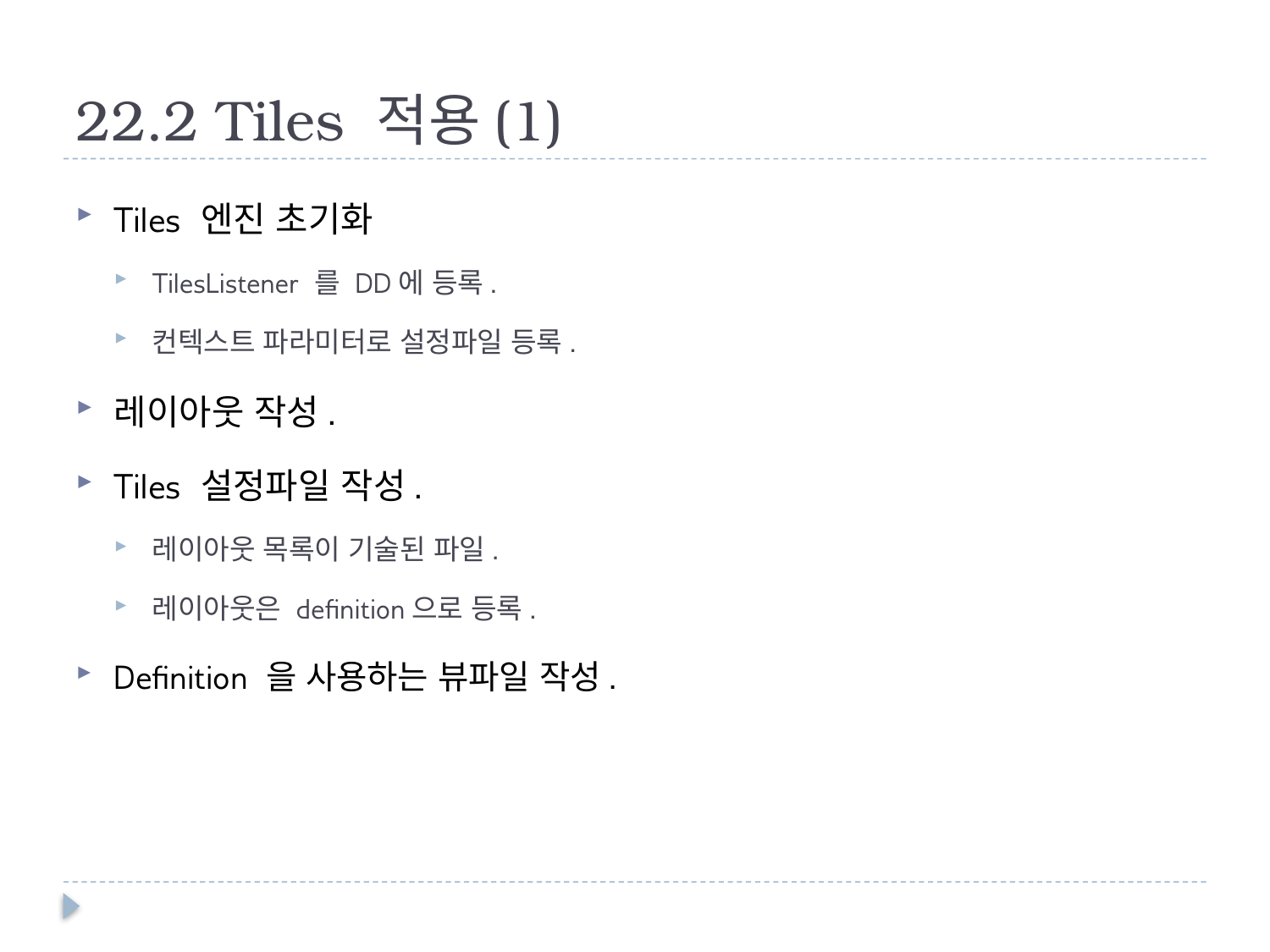

# 22.2 Tiles 적용(1)
Tiles 엔진 초기화
TilesListener 를 DD에 등록.
컨텍스트 파라미터로 설정파일 등록.
레이아웃 작성.
Tiles 설정파일 작성.
레이아웃 목록이 기술된 파일.
레이아웃은 definition으로 등록.
Definition 을 사용하는 뷰파일 작성.